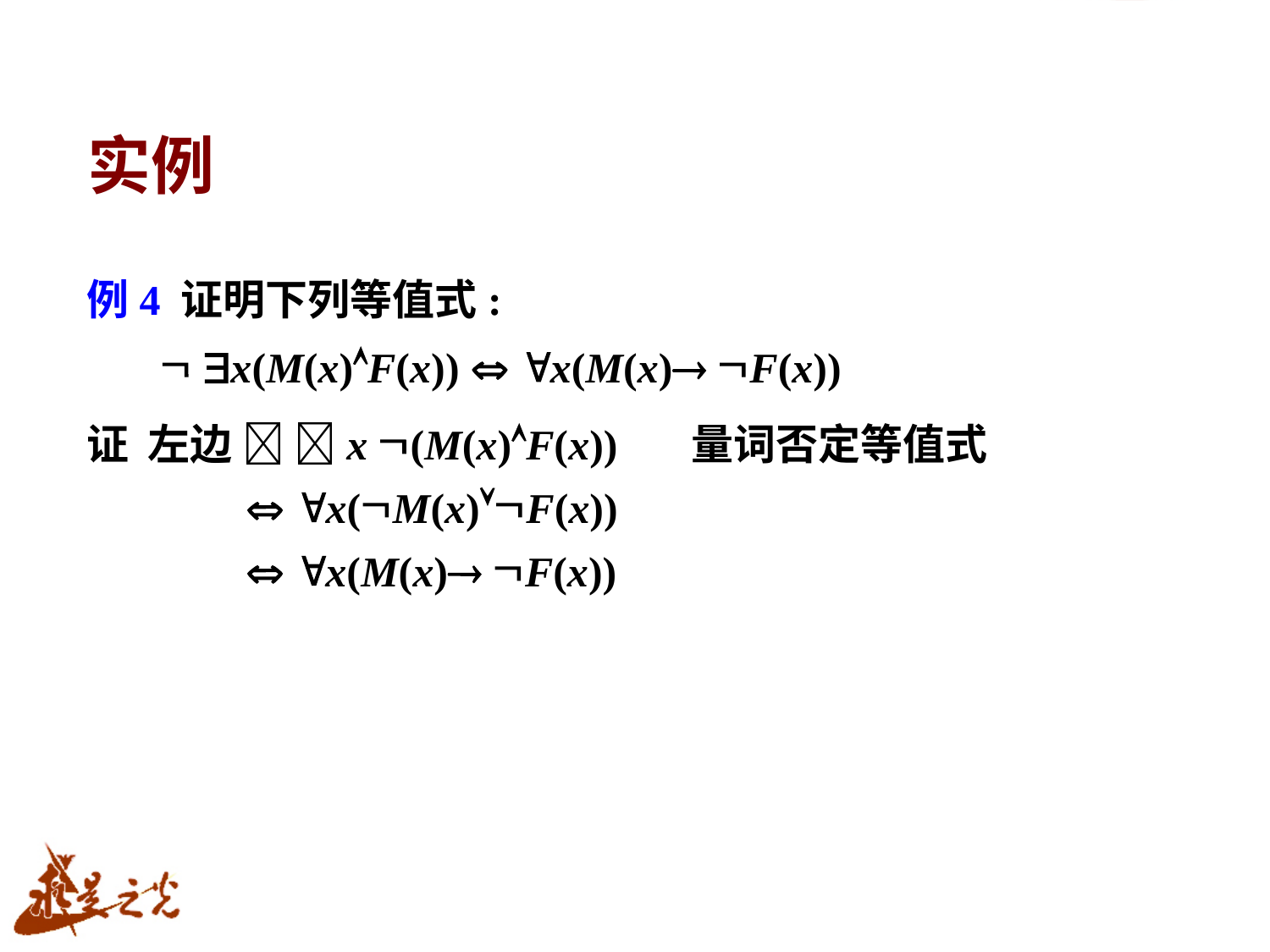

# 实例
例4 证明下列等值式:
      ¬ ∃x(M(x)∧F(x)) ⇔ ∀x(M(x)→ ¬F(x))
证  左边 ⇔ ∀x ¬(M(x)∧F(x))      量词否定等值式
⇔ ∀x(¬M(x)∨¬F(x))
⇔ ∀x(M(x)→ ¬F(x))
35